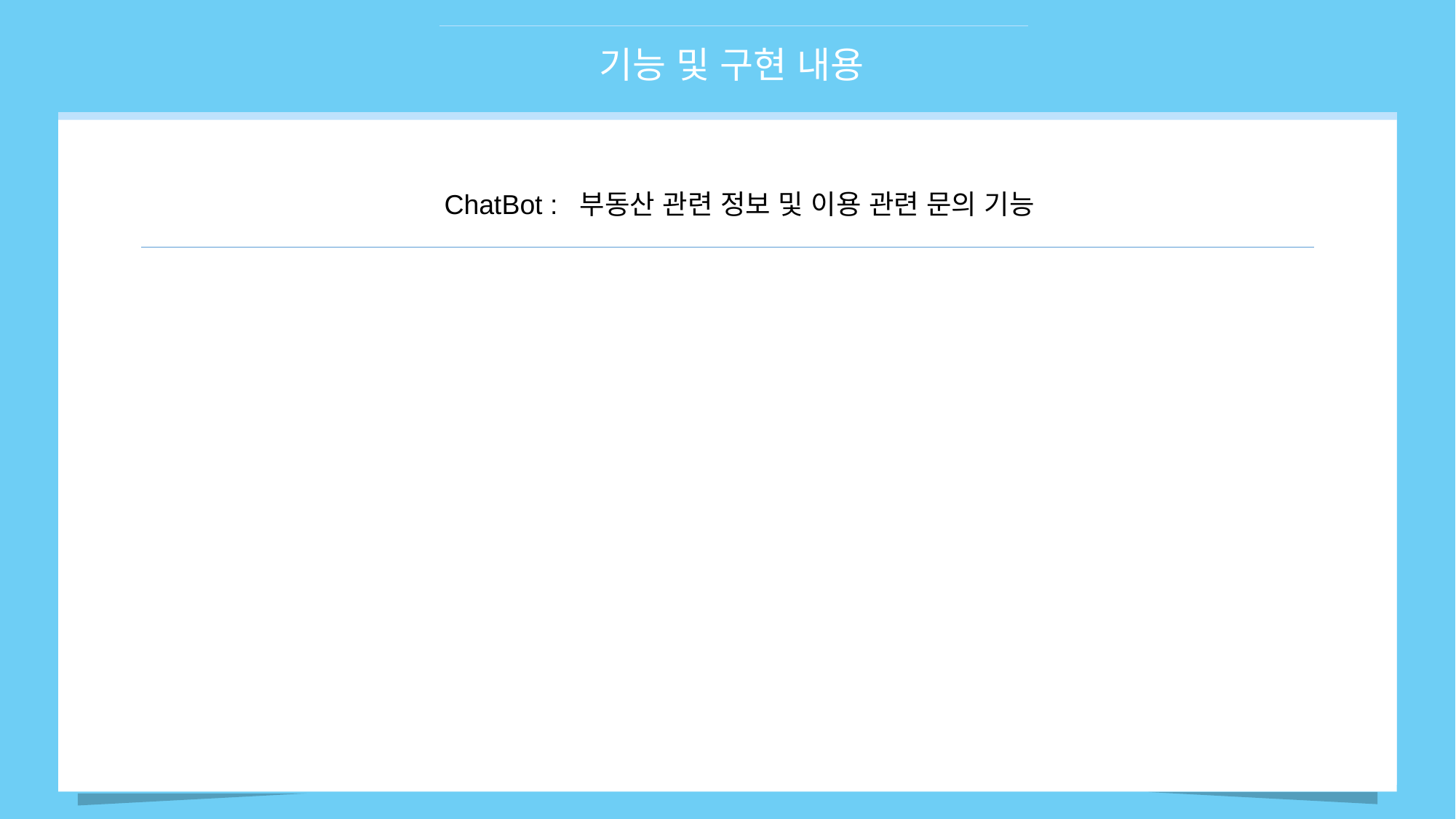

기능 및 구현 내용

ChatBot :  부동산 관련 정보 및 이용 관련 문의 기능